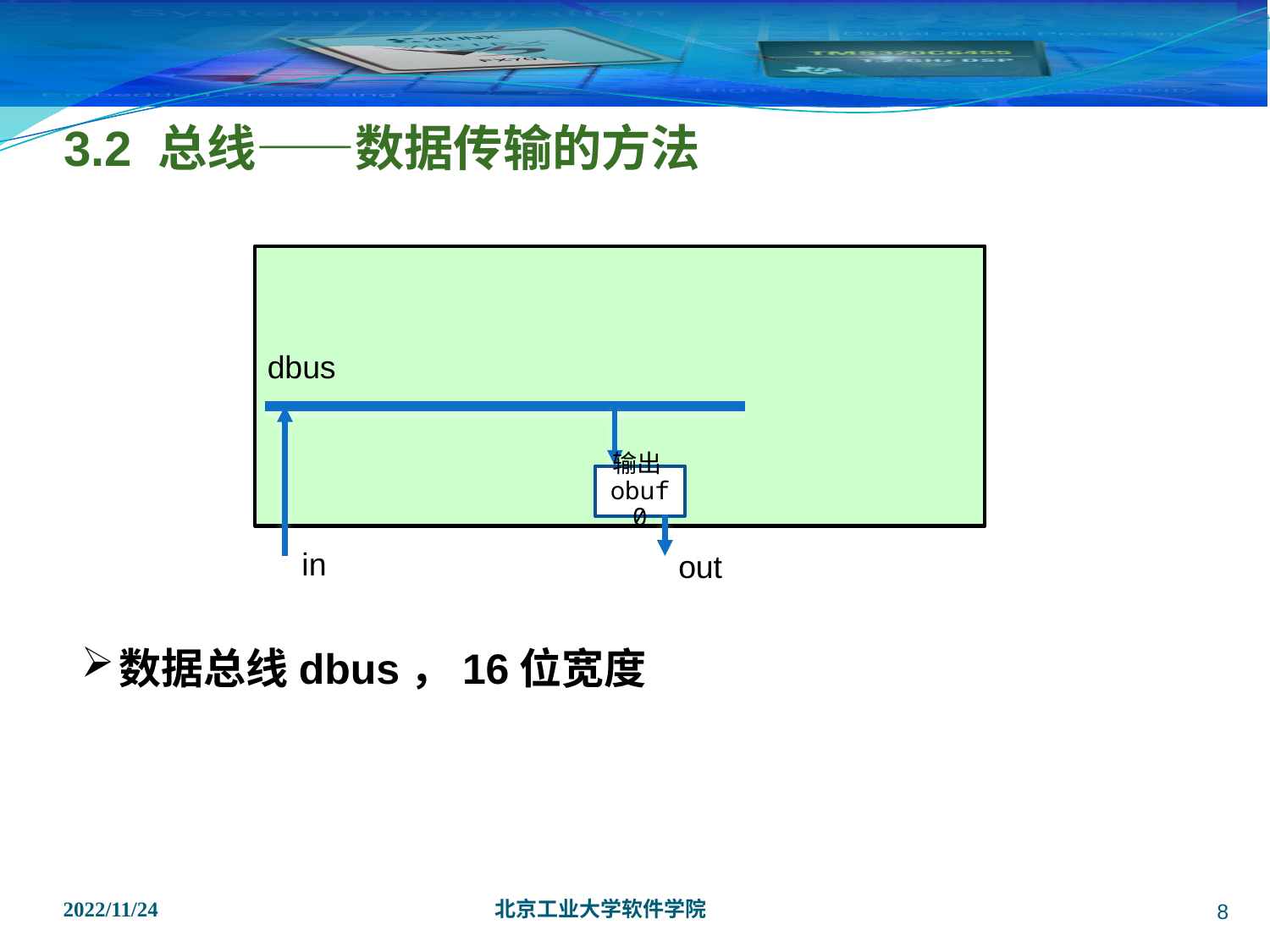

# 3.2 总线——数据传输的方法

dbus
输出obuf0
in
out
数据总线dbus，16位宽度